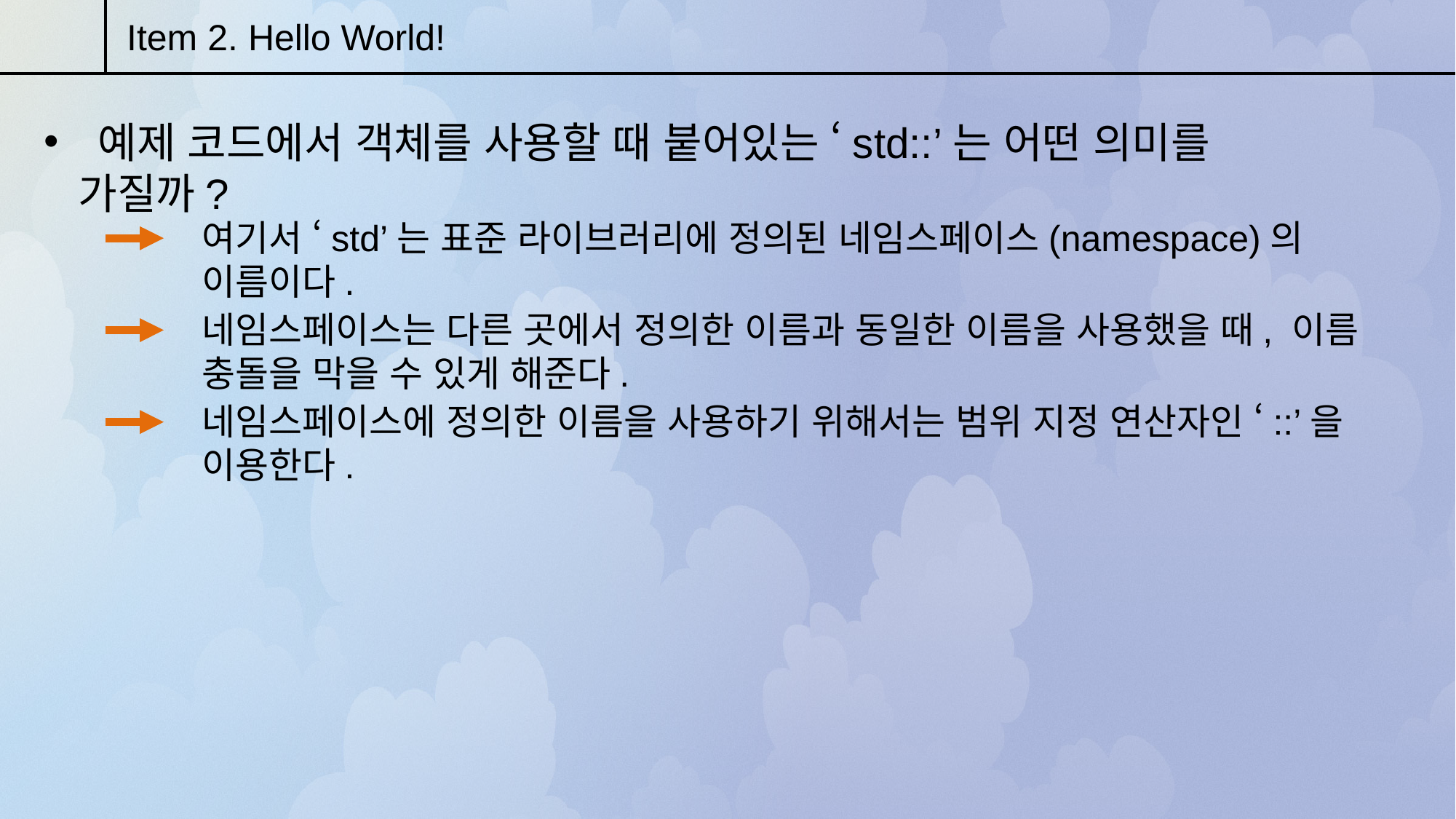

Item 2. Hello World!
 예제 코드에서 객체를 사용할 때 붙어있는 ‘std::’는 어떤 의미를 가질까?
여기서 ‘std’는 표준 라이브러리에 정의된 네임스페이스(namespace)의 이름이다.
네임스페이스는 다른 곳에서 정의한 이름과 동일한 이름을 사용했을 때, 이름 충돌을 막을 수 있게 해준다.
네임스페이스에 정의한 이름을 사용하기 위해서는 범위 지정 연산자인 ‘::’을 이용한다.